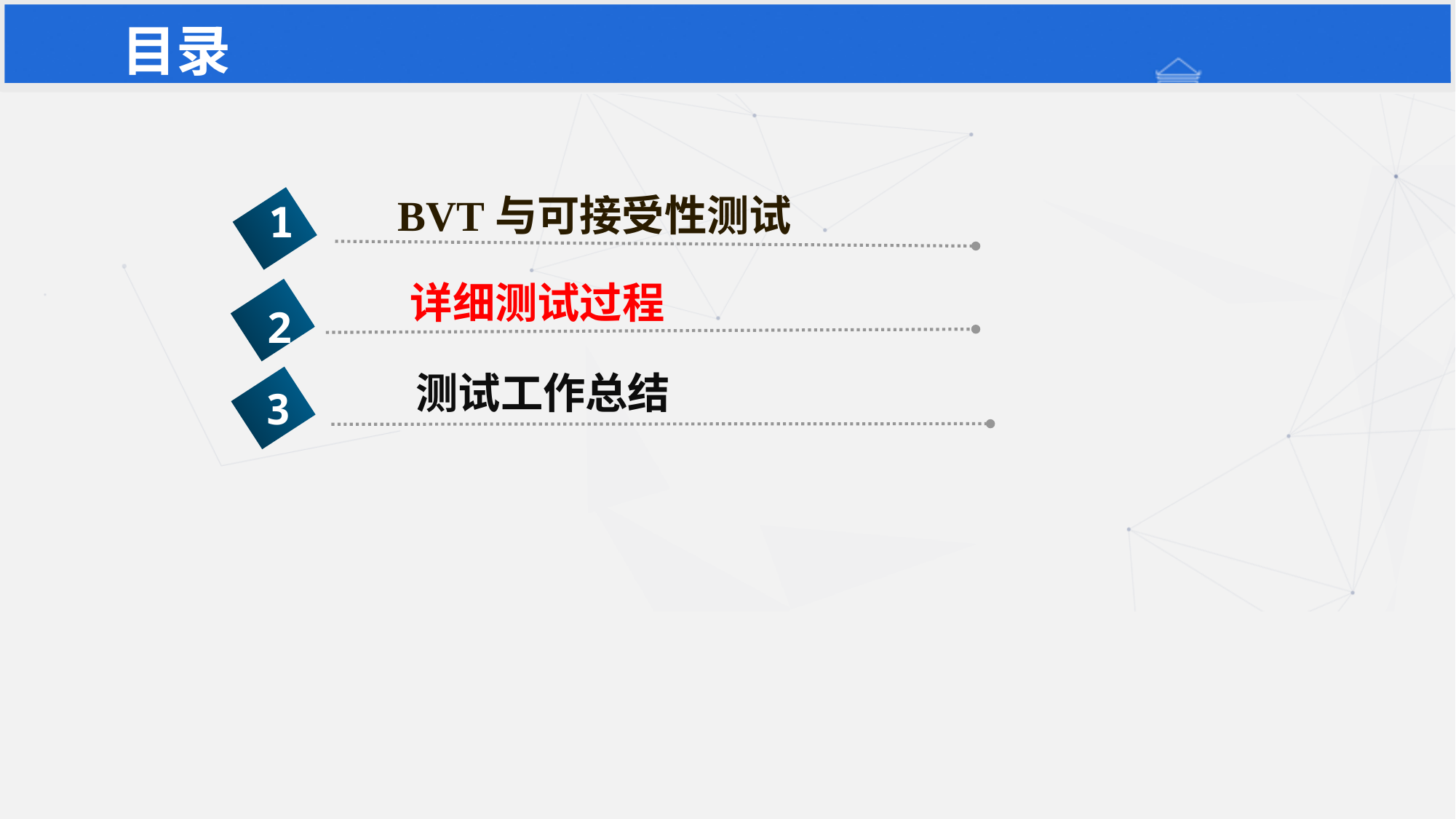

目录
BVT与可接受性测试
1

详细测试过程

2

测试工作总结

3